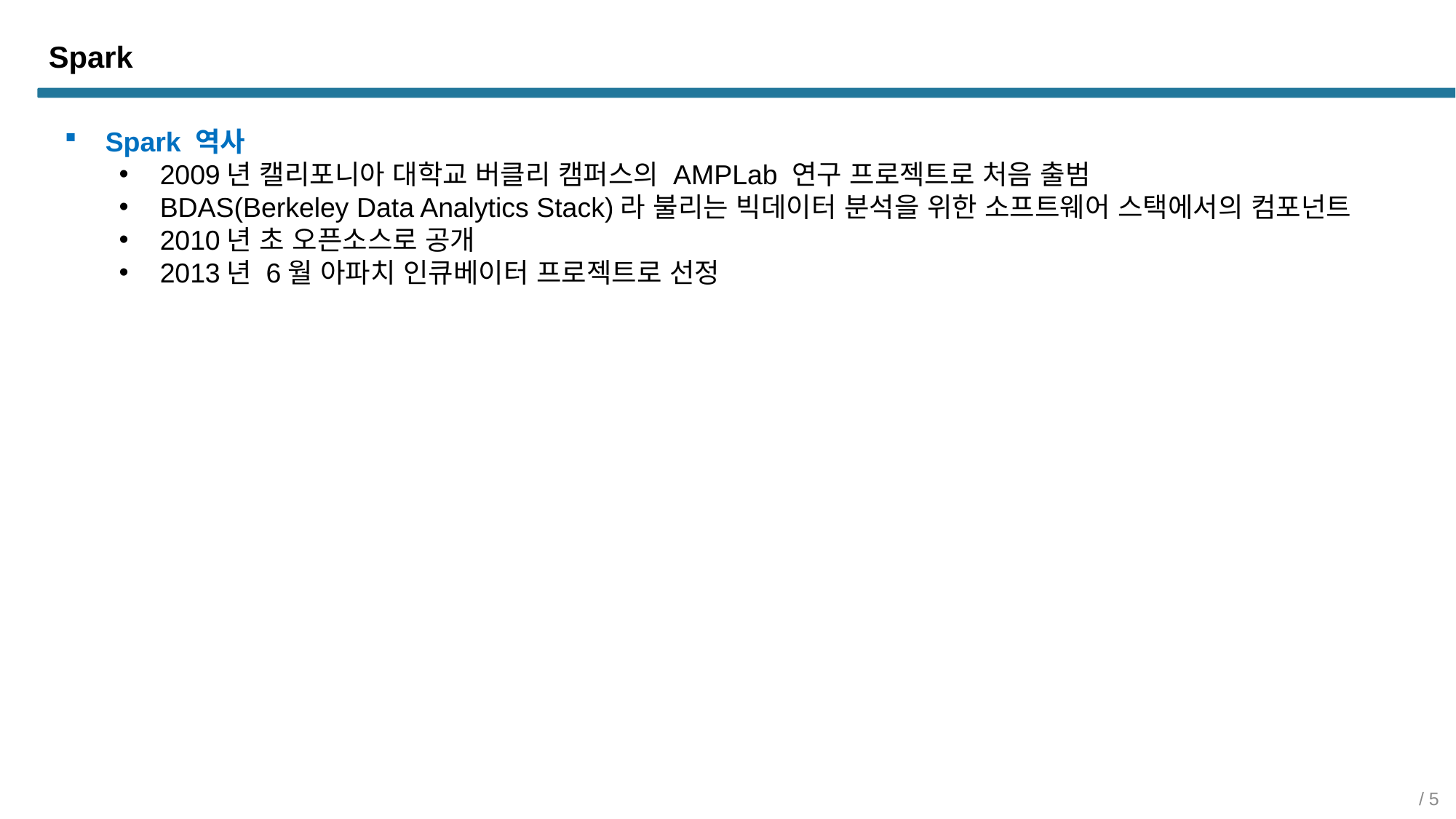

Spark
Spark 역사
2009년 캘리포니아 대학교 버클리 캠퍼스의 AMPLab 연구 프로젝트로 처음 출범
BDAS(Berkeley Data Analytics Stack)라 불리는 빅데이터 분석을 위한 소프트웨어 스택에서의 컴포넌트
2010년 초 오픈소스로 공개
2013년 6월 아파치 인큐베이터 프로젝트로 선정

/ 5